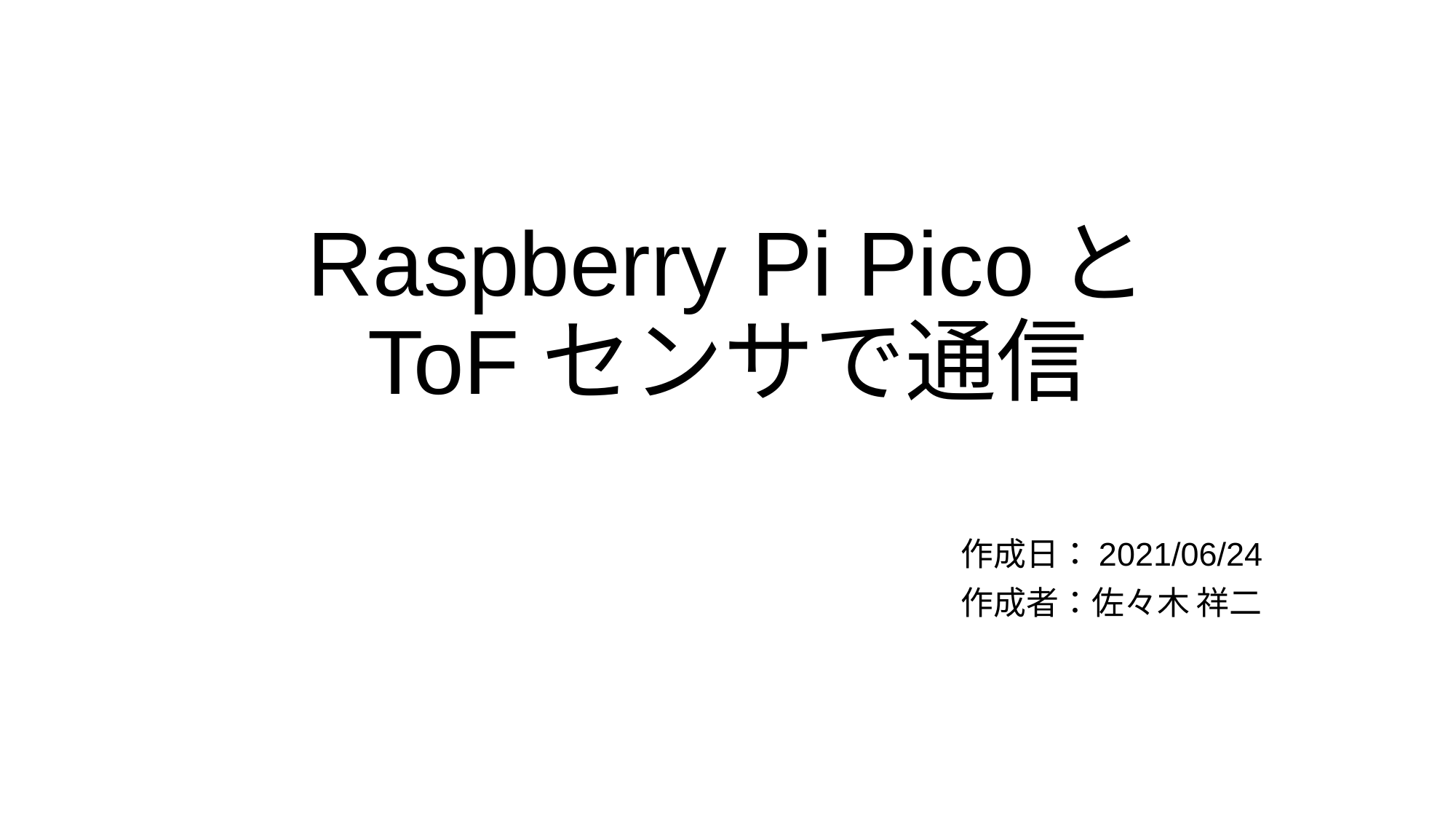

# Raspberry Pi Picoと ToFセンサで通信

作成日：2021/06/24
作成者：佐々木 祥二